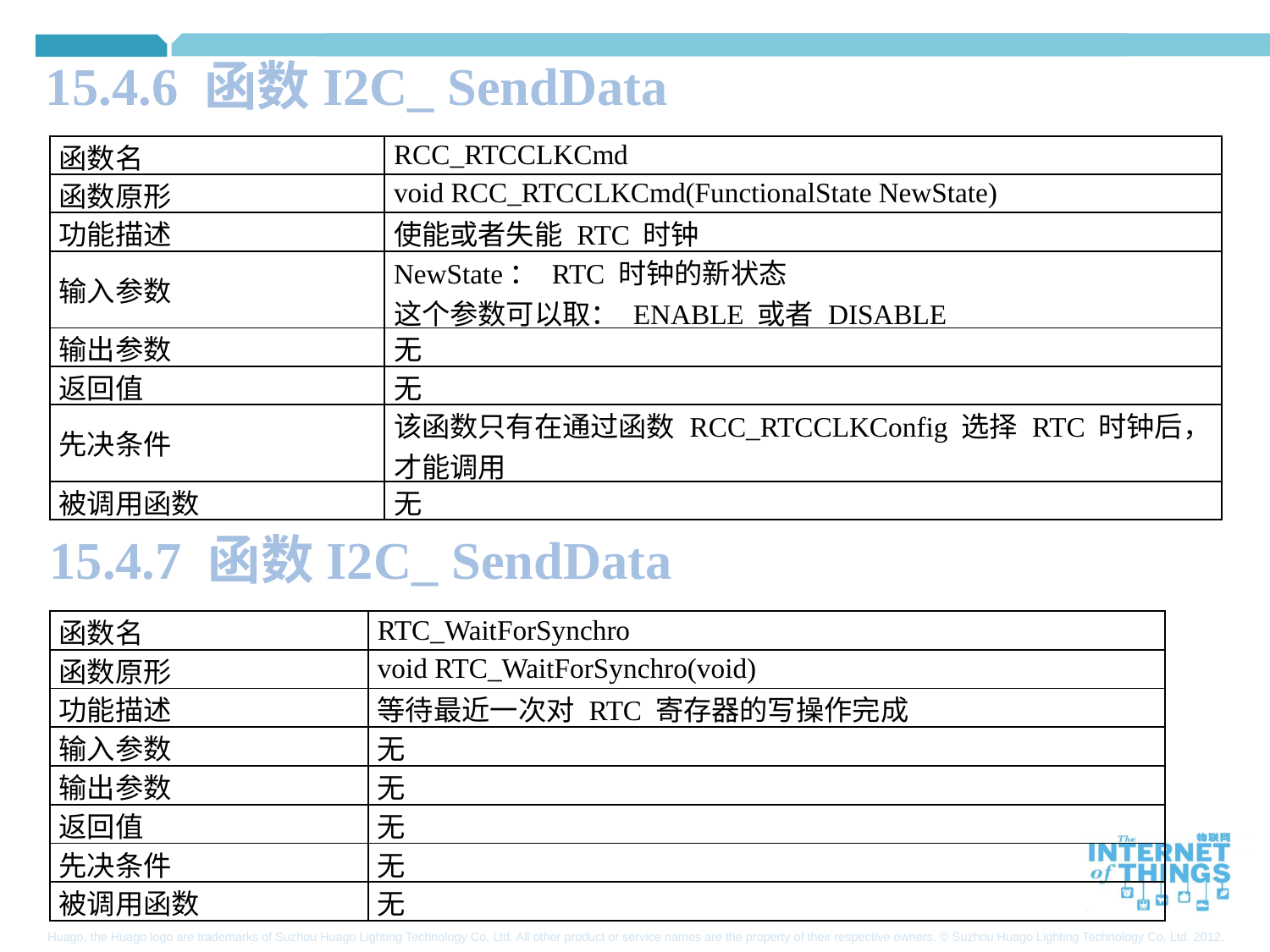

15.4.6 函数I2C_ SendData
| 函数名 | RCC\_RTCCLKCmd |
| --- | --- |
| 函数原形 | void RCC\_RTCCLKCmd(FunctionalState NewState) |
| 功能描述 | 使能或者失能 RTC 时钟 |
| 输入参数 | NewState： RTC 时钟的新状态 这个参数可以取： ENABLE 或者 DISABLE |
| 输出参数 | 无 |
| 返回值 | 无 |
| 先决条件 | 该函数只有在通过函数 RCC\_RTCCLKConfig 选择 RTC 时钟后，才能调用 |
| 被调用函数 | 无 |
15.4.7 函数I2C_ SendData
| 函数名 | RTC\_WaitForSynchro |
| --- | --- |
| 函数原形 | void RTC\_WaitForSynchro(void) |
| 功能描述 | 等待最近一次对 RTC 寄存器的写操作完成 |
| 输入参数 | 无 |
| 输出参数 | 无 |
| 返回值 | 无 |
| 先决条件 | 无 |
| 被调用函数 | 无 |